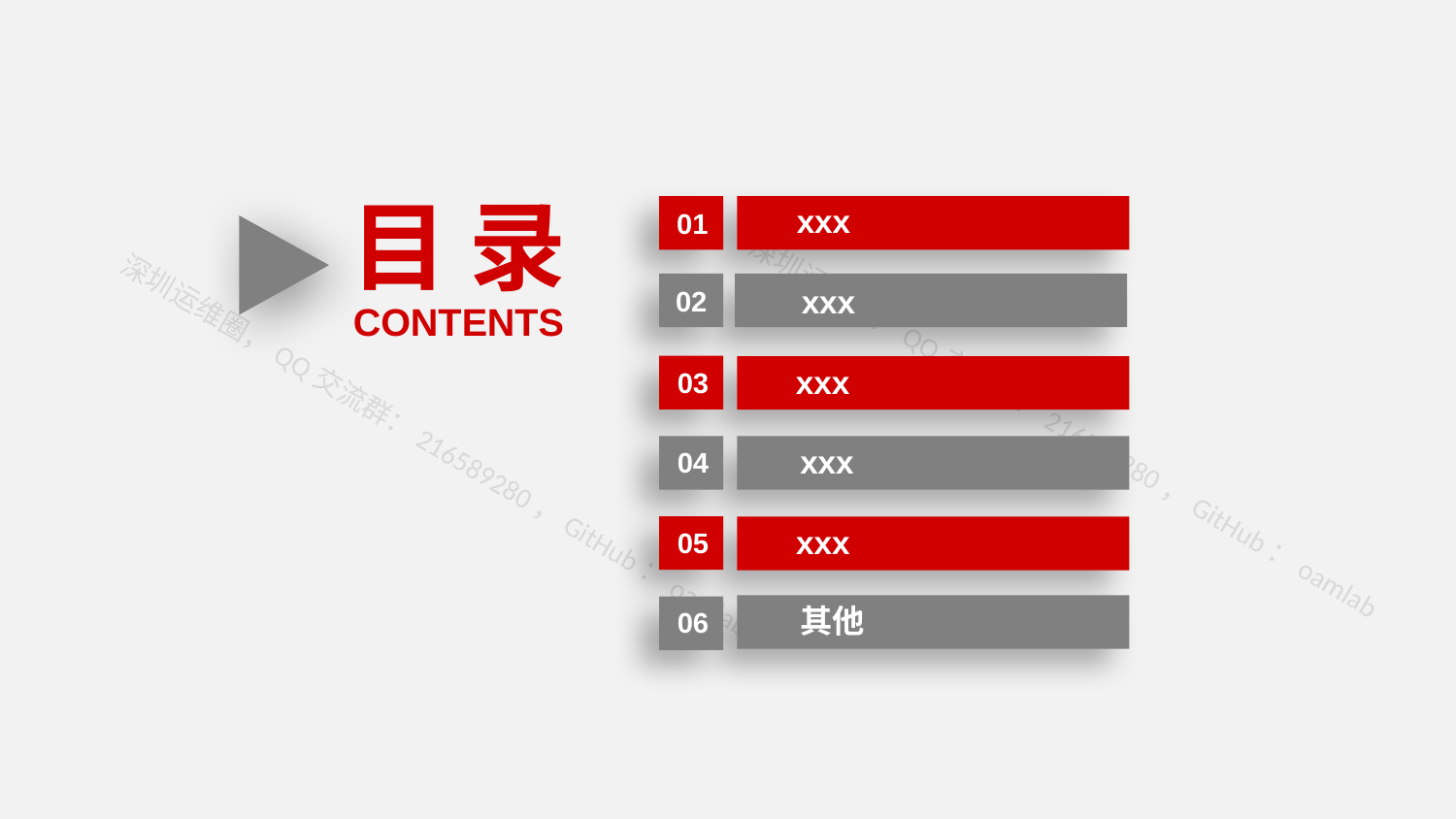

目 录
CONTENTS
xxx

01

xxx

02
xxx

03
xxx

04
xxx

05
其他

06